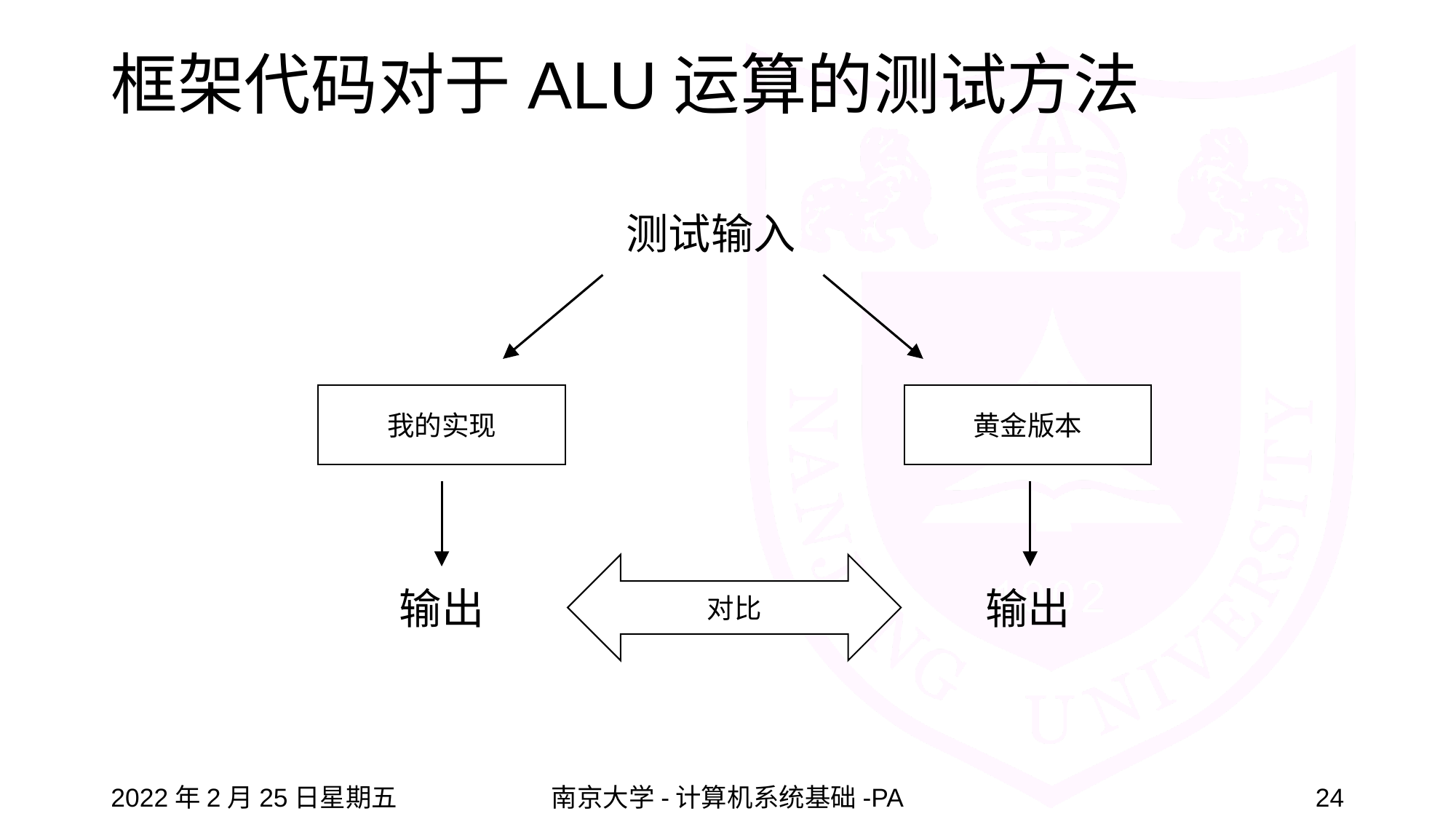

# 框架代码对于ALU运算的测试方法
测试输入
我的实现
黄金版本
对比
输出
输出
2022年2月25日星期五
南京大学-计算机系统基础-PA
24